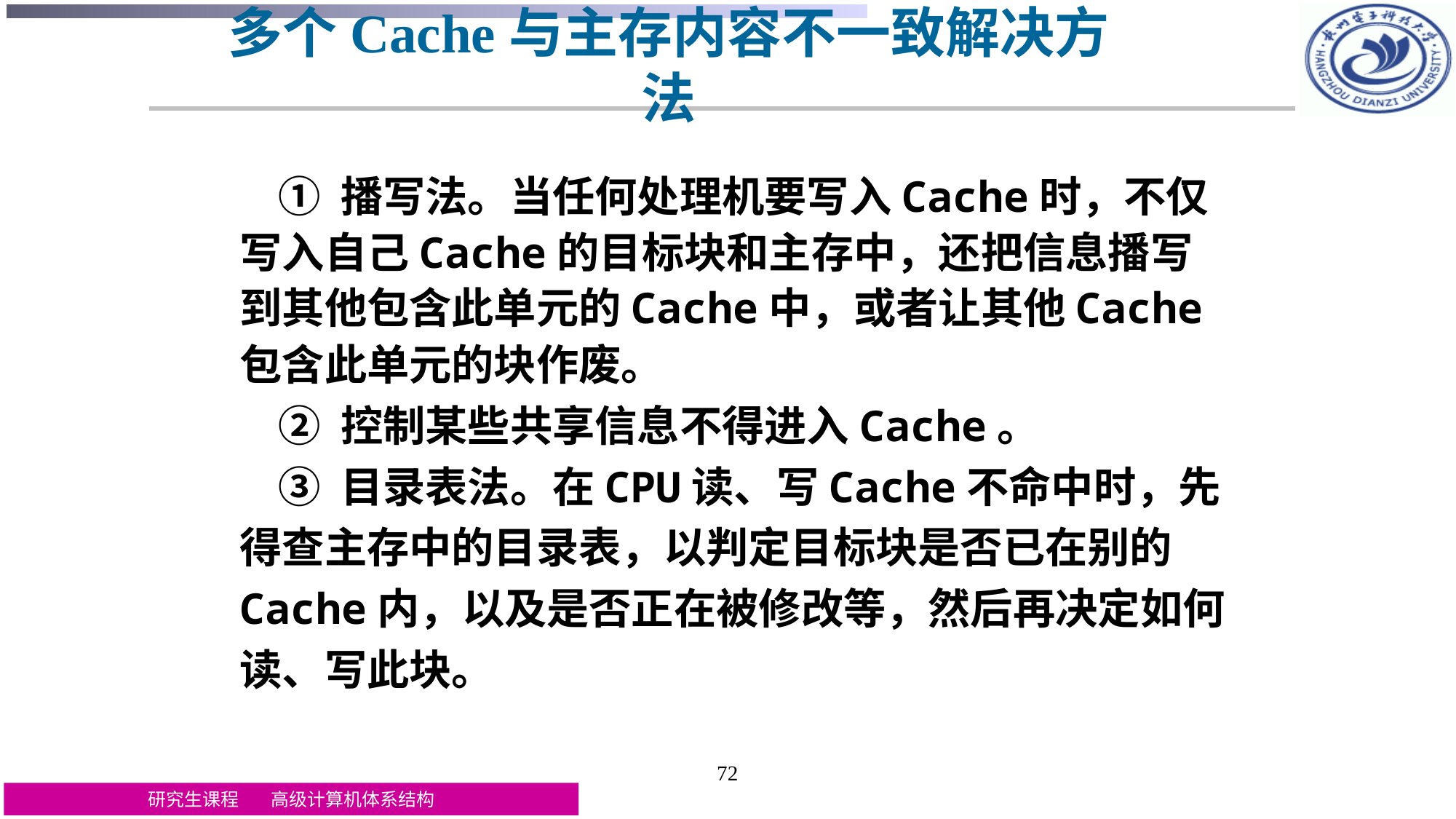

多个Cache与主存内容不一致解决方法

    ① 播写法。当任何处理机要写入Cache时，不仅写入自己Cache的目标块和主存中，还把信息播写到其他包含此单元的Cache中，或者让其他Cache包含此单元的块作废。
    ② 控制某些共享信息不得进入Cache。
    ③ 目录表法。在CPU读、写Cache不命中时，先得查主存中的目录表，以判定目标块是否已在别的Cache内，以及是否正在被修改等，然后再决定如何读、写此块。
72